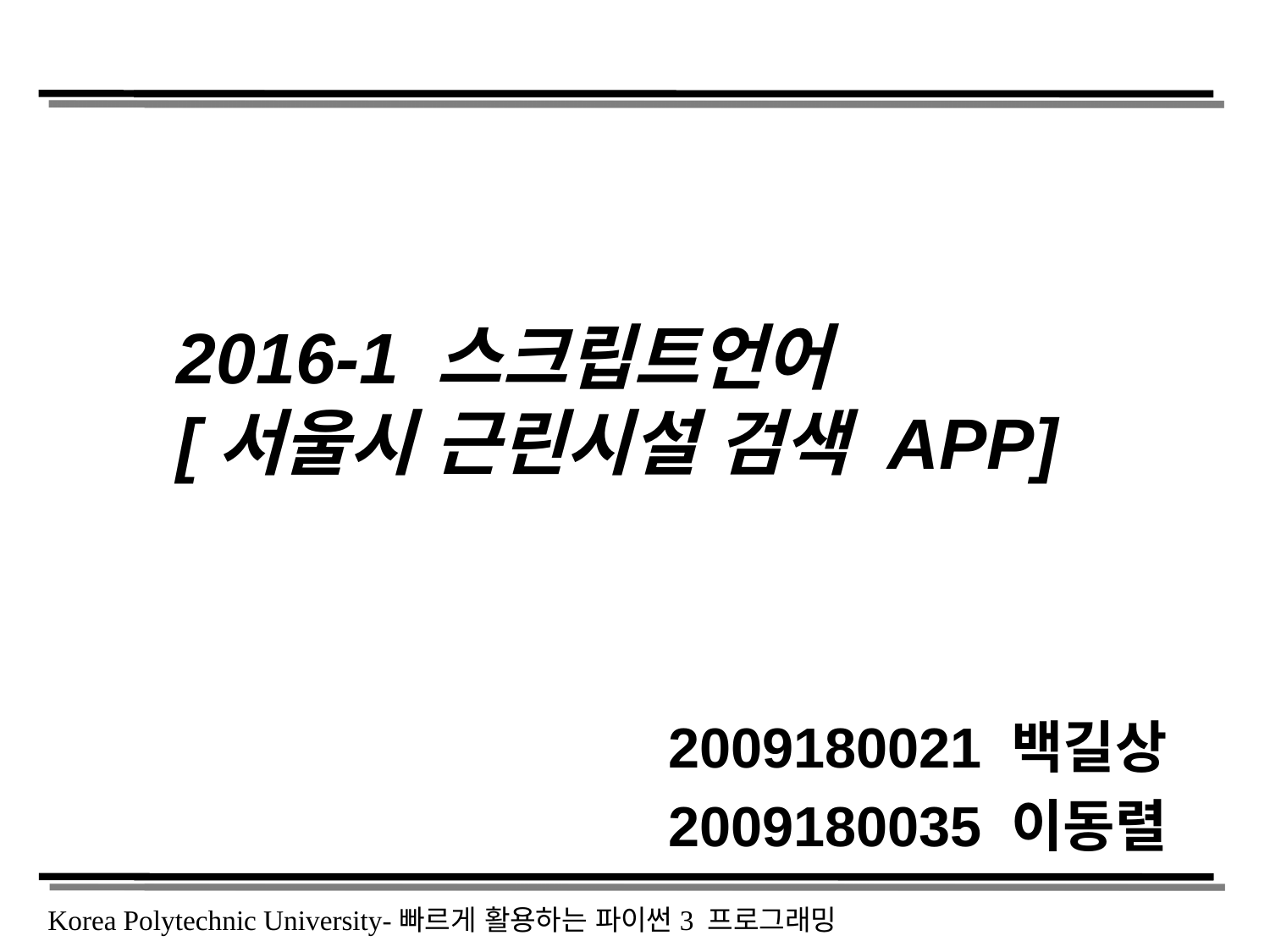

# 2016-1 스크립트언어 [서울시 근린시설 검색 APP]

2009180021 백길상
2009180035 이동렬